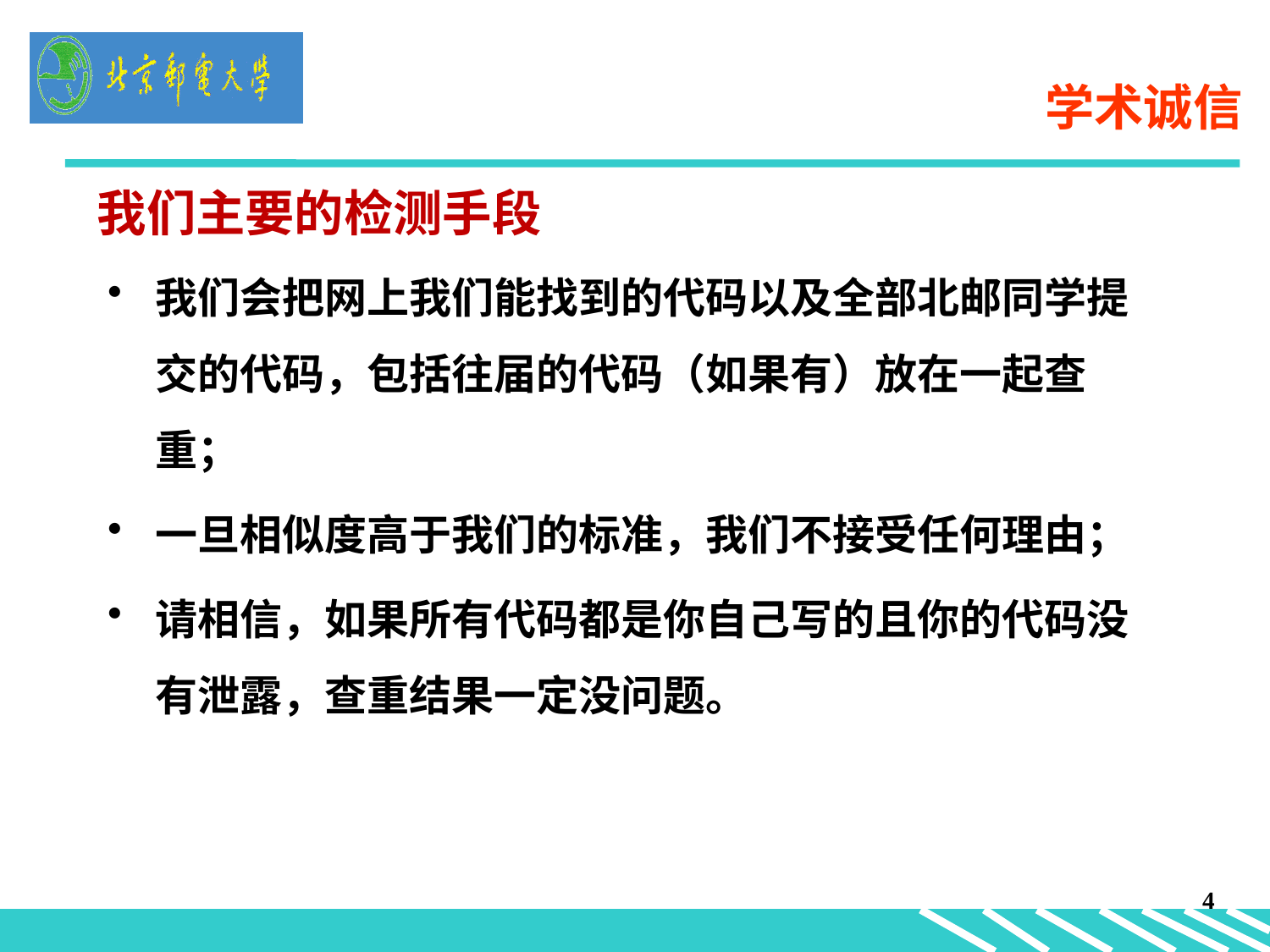

# 学术诚信
我们主要的检测手段
我们会把网上我们能找到的代码以及全部北邮同学提交的代码，包括往届的代码（如果有）放在一起查重；
一旦相似度高于我们的标准，我们不接受任何理由；
请相信，如果所有代码都是你自己写的且你的代码没有泄露，查重结果一定没问题。
4